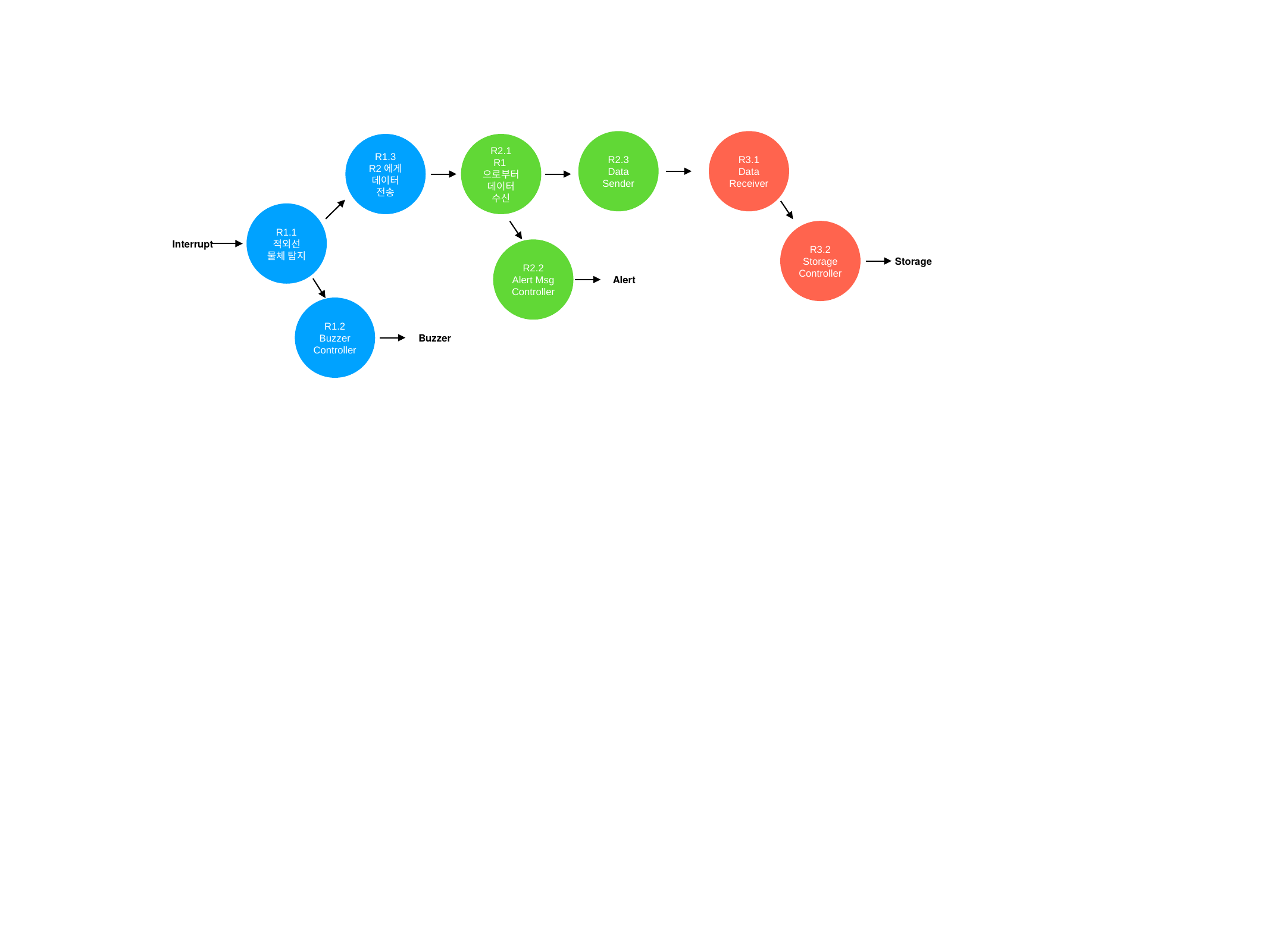

R2.3
Data Sender
R3.1
Data Receiver
R1.3
R2에게 데이터 전송
R2.1
R1으로부터
데이터 수신

R1.1
적외선 물체 탐지
R3.2
Storage Controller

Interrupt
R2.2
Alert Msg Controller

Storage

Alert

R1.2
Buzzer Controller
Buzzer